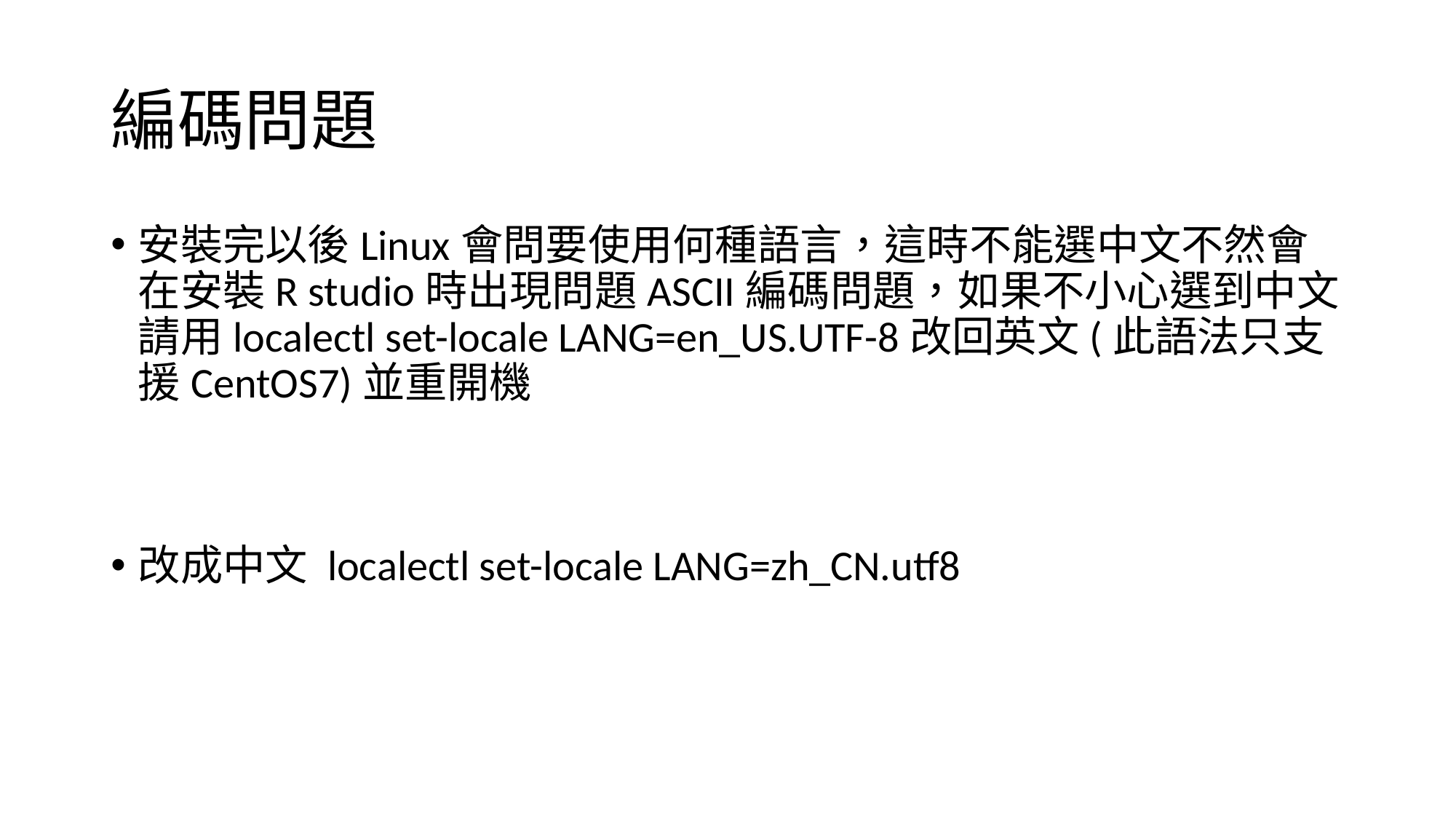

# 編碼問題
安裝完以後Linux會問要使用何種語言，這時不能選中文不然會在安裝R studio時出現問題ASCII編碼問題，如果不小心選到中文請用localectl set-locale LANG=en_US.UTF-8改回英文(此語法只支援CentOS7)並重開機

改成中文 localectl set-locale LANG=zh_CN.utf8